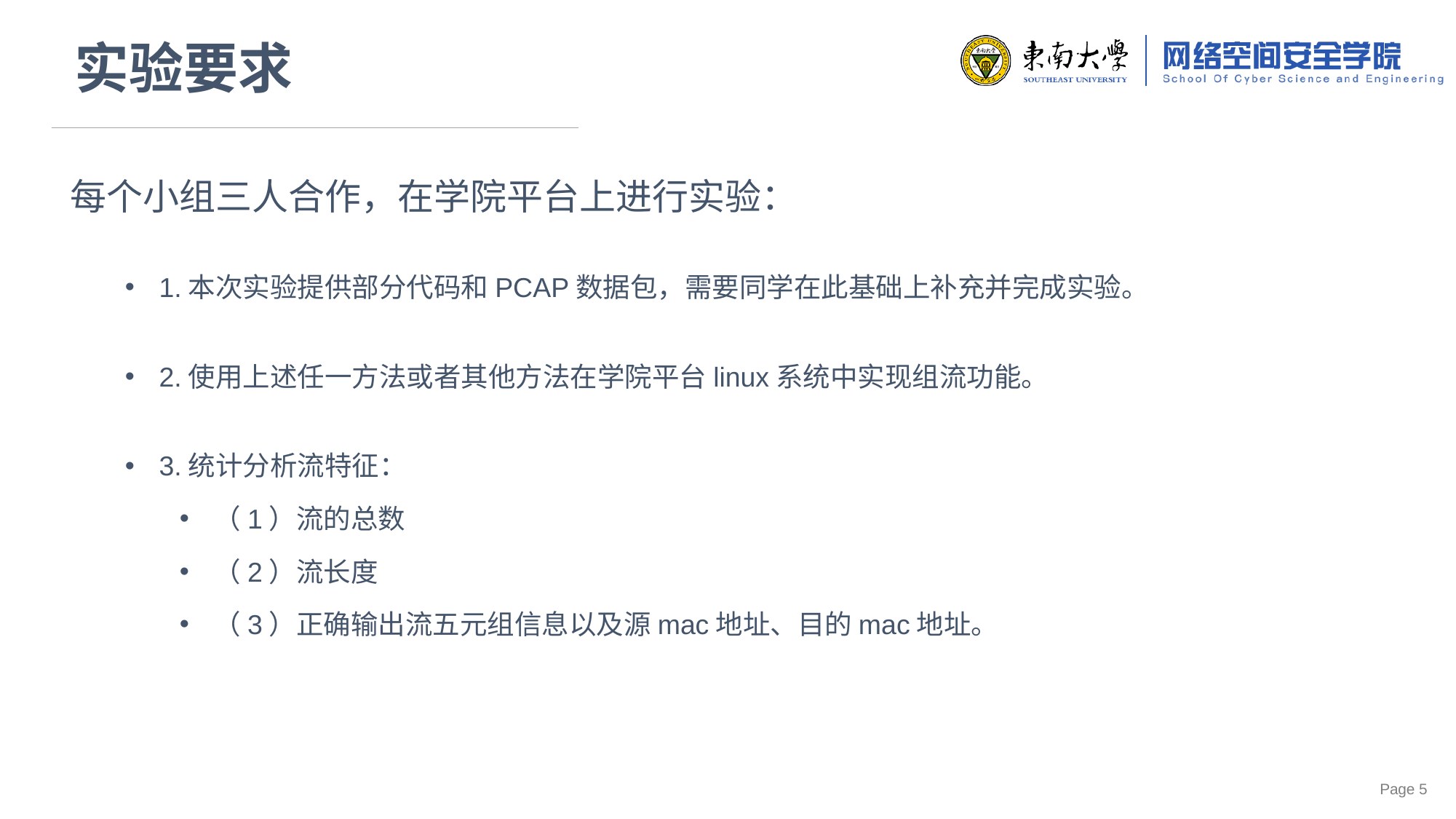

实验要求
每个小组三人合作，在学院平台上进行实验：
1.本次实验提供部分代码和PCAP数据包，需要同学在此基础上补充并完成实验。

2.使用上述任一方法或者其他方法在学院平台linux系统中实现组流功能。

3.统计分析流特征：
（1）流的总数
（2）流长度
（3）正确输出流五元组信息以及源mac地址、目的mac地址。